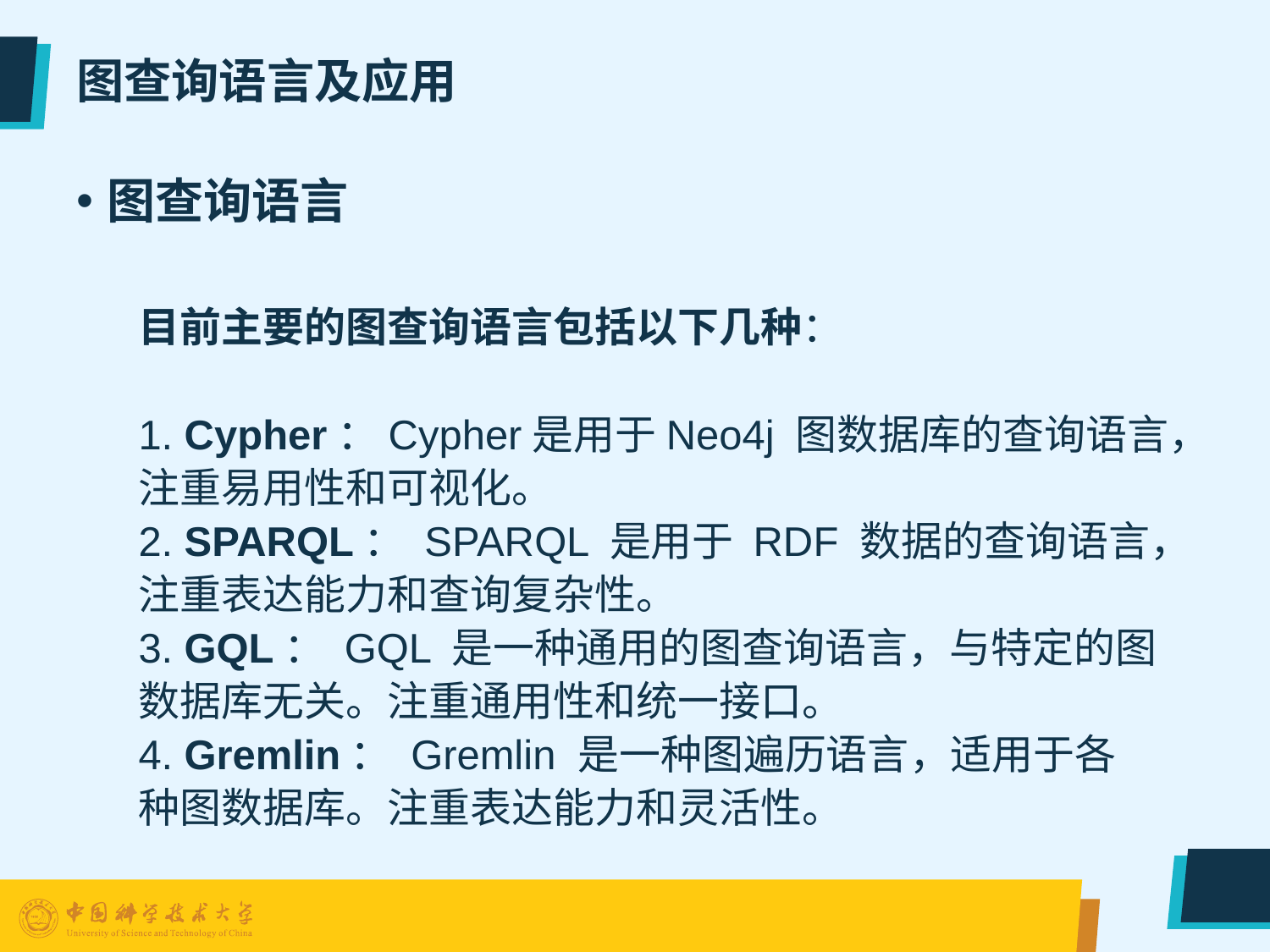

# 图查询语言及应用
图查询语言

目前主要的图查询语言包括以下几种：

1. Cypher：Cypher是用于Neo4j 图数据库的查询语言，
注重易用性和可视化。
2. SPARQL： SPARQL 是用于 RDF 数据的查询语言，
注重表达能力和查询复杂性。
3. GQL： GQL 是一种通用的图查询语言，与特定的图
数据库无关。注重通用性和统一接口。
4. Gremlin： Gremlin 是一种图遍历语言，适用于各
种图数据库。注重表达能力和灵活性。

5